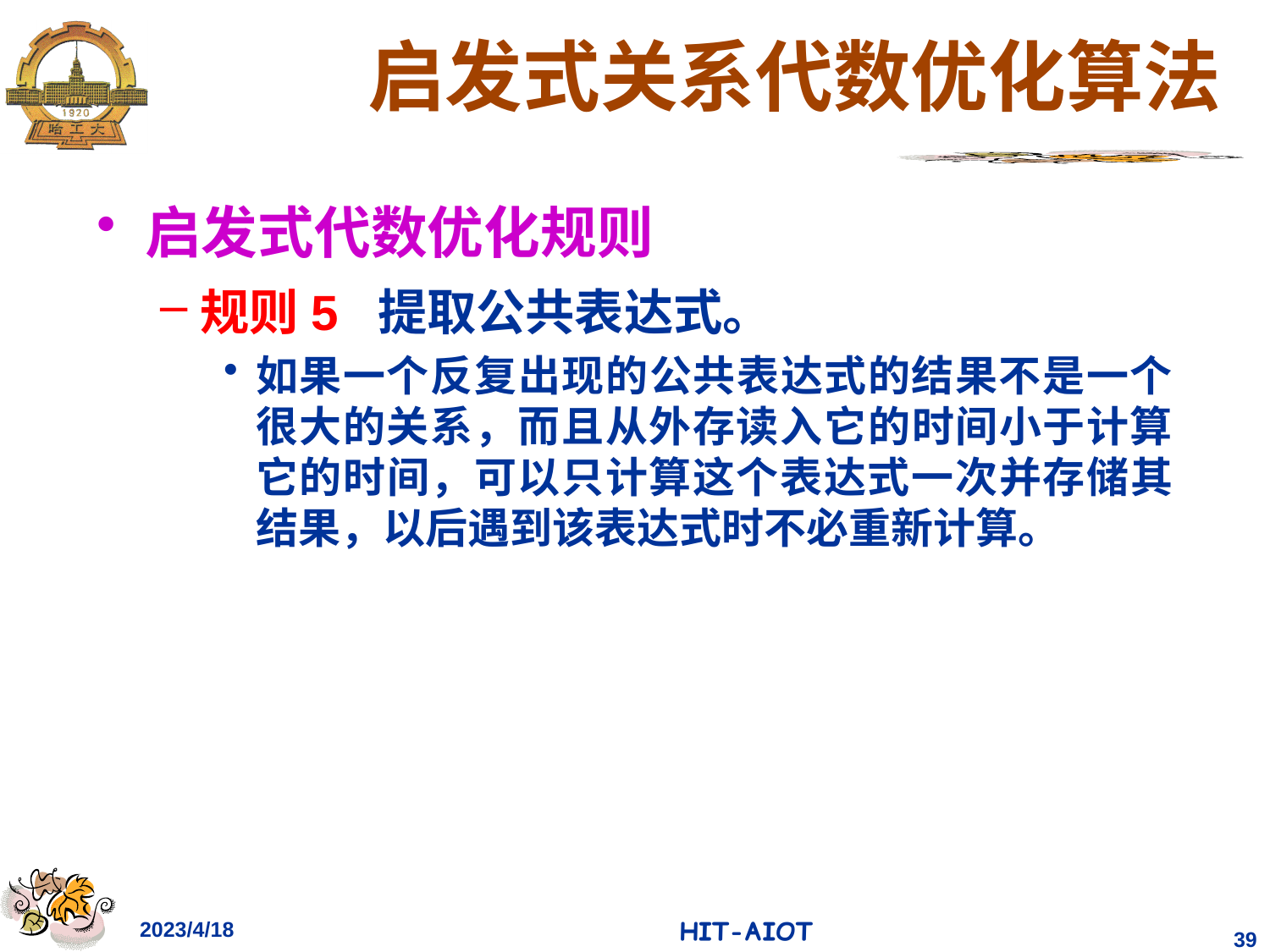

# 启发式关系代数优化算法
启发式代数优化规则
规则5  提取公共表达式。
如果一个反复出现的公共表达式的结果不是一个很大的关系，而且从外存读入它的时间小于计算它的时间，可以只计算这个表达式一次并存储其结果，以后遇到该表达式时不必重新计算。
2023/4/18
HIT-AIOT
39